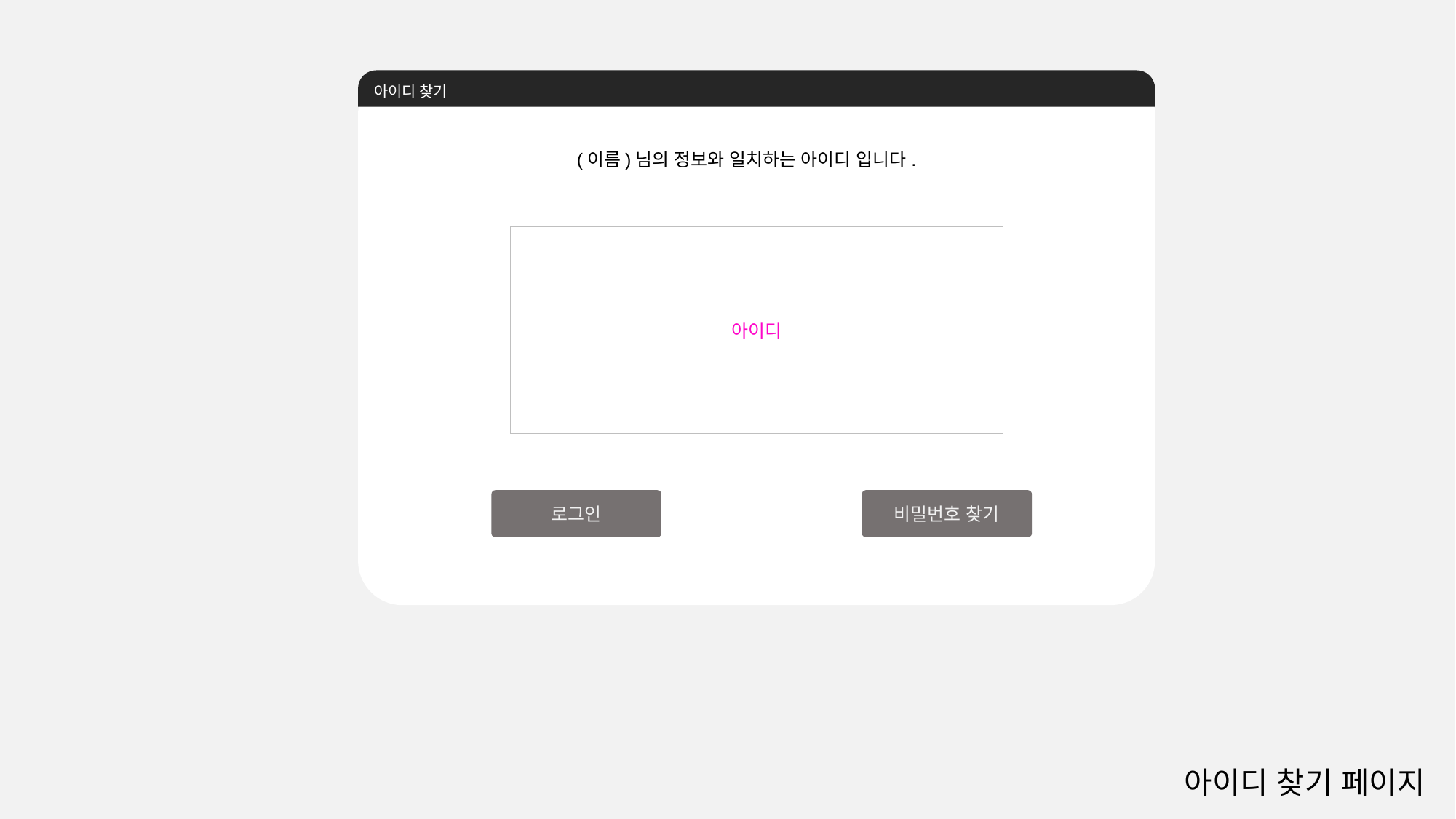

아이디 찾기
(이름)님의 정보와 일치하는 아이디 입니다.

아이디

로그인
비밀번호 찾기
아이디 찾기 페이지